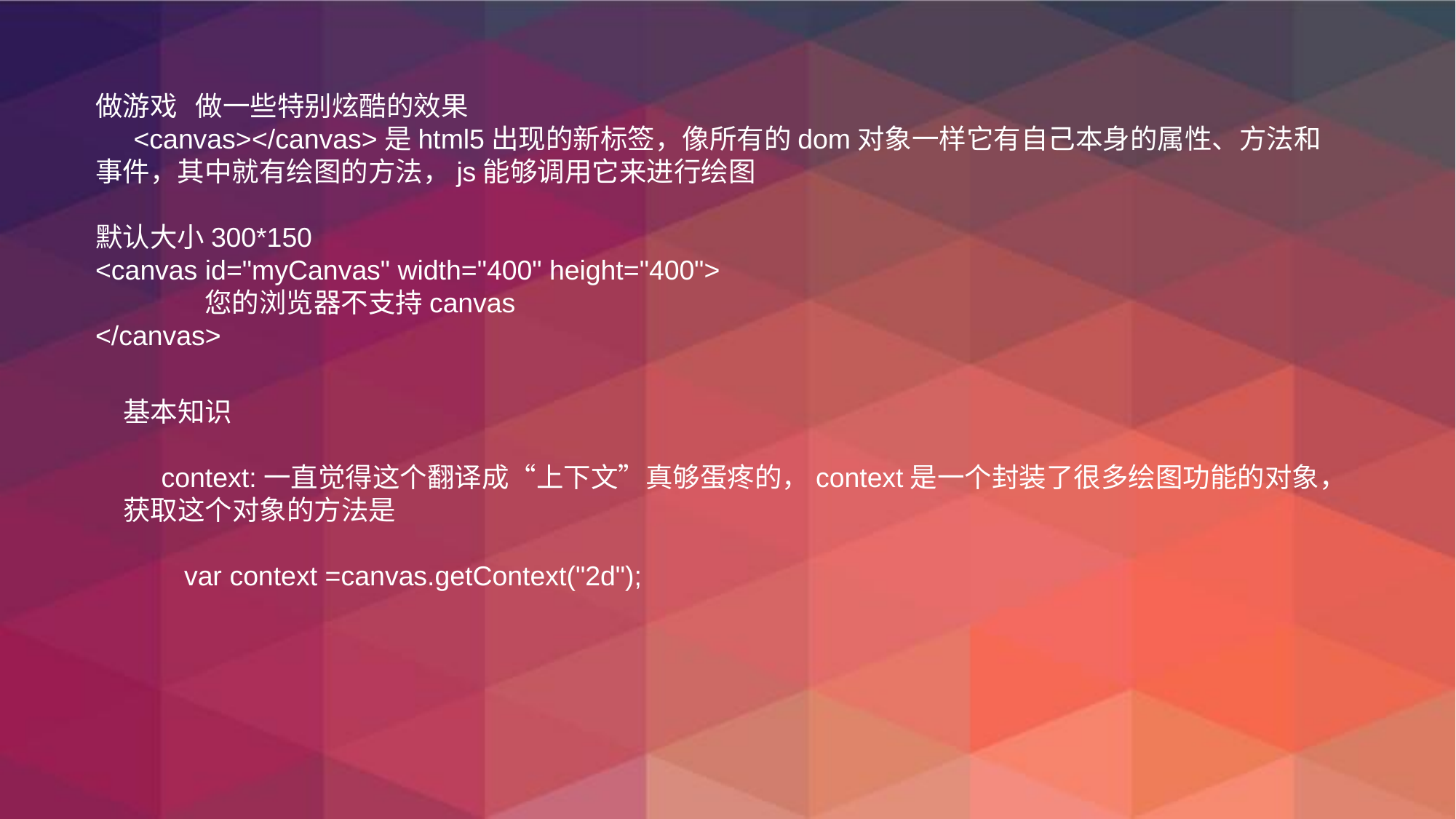

做游戏   做一些特别炫酷的效果
     <canvas></canvas>是html5出现的新标签，像所有的dom对象一样它有自己本身的属性、方法和事件，其中就有绘图的方法，js能够调用它来进行绘图

默认大小300*150
<canvas id="myCanvas" width="400" height="400">
	您的浏览器不支持canvas
</canvas>

基本知识

     context:一直觉得这个翻译成“上下文”真够蛋疼的，context是一个封装了很多绘图功能的对象，获取这个对象的方法是

        var context =canvas.getContext("2d");